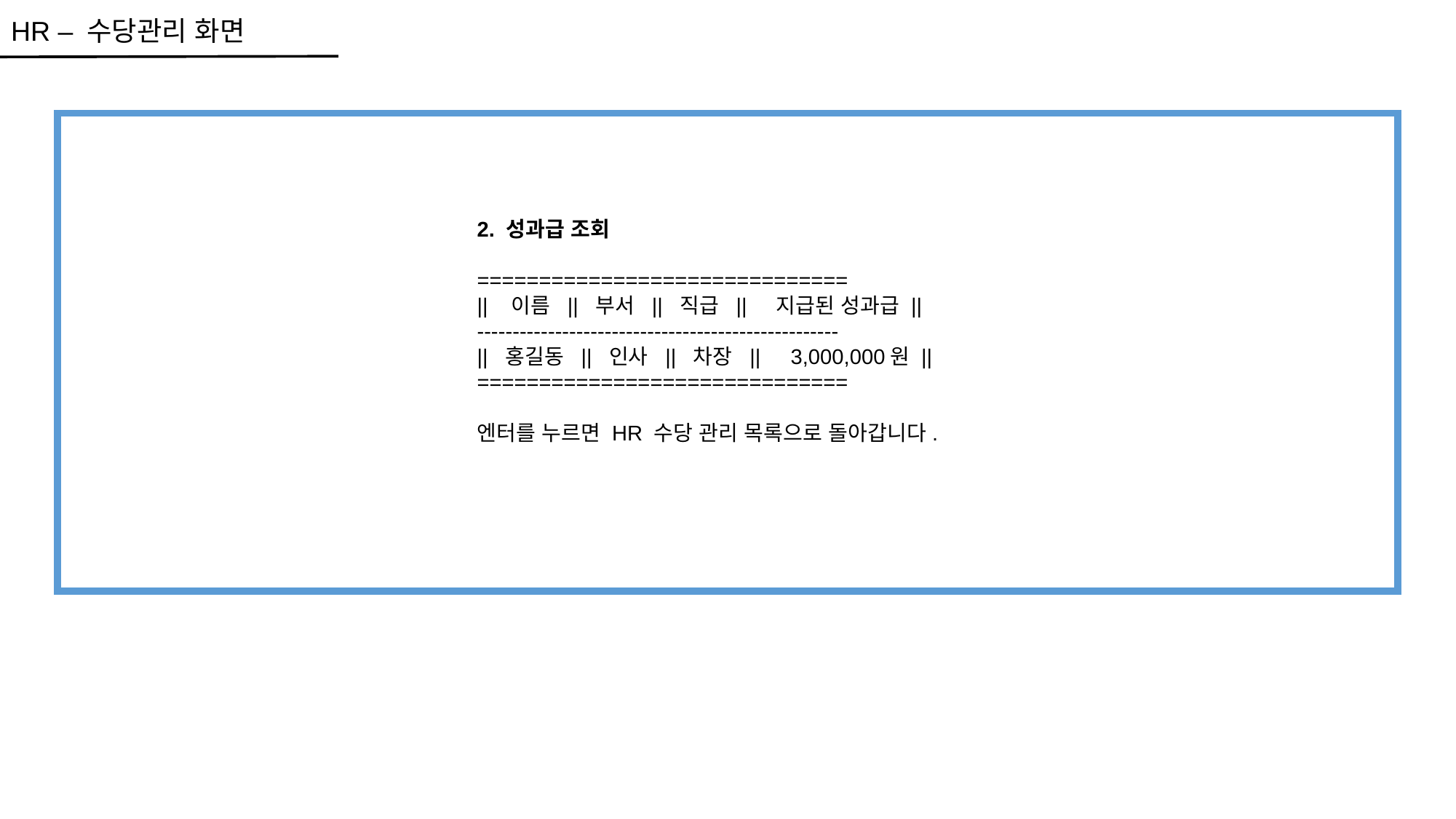

HR – 수당관리 화면

2. 성과급 조회

==============================
||   이름  ||  부서  ||  직급  ||    지급된 성과급 ||
---------------------------------------------------
||  홍길동  ||  인사  ||  차장  ||     3,000,000원 ||
==============================

엔터를 누르면 HR 수당 관리 목록으로 돌아갑니다.